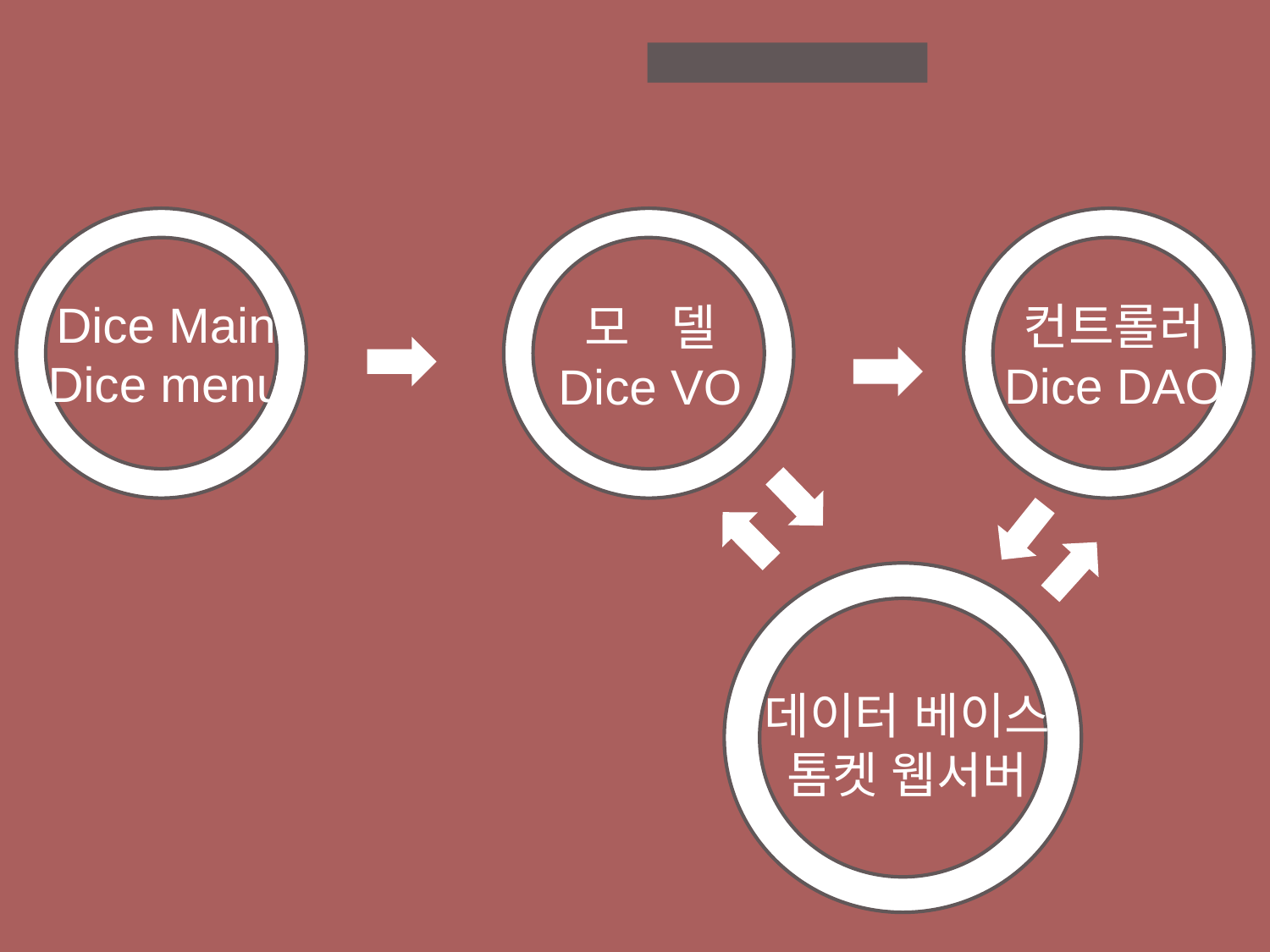

선정 동기
Dice Poker
기  능
업데이트

Dice Main
Dice menu
컨트롤러
Dice DAO
모   델
Dice VO

데이터 베이스
톰켓 웹서버